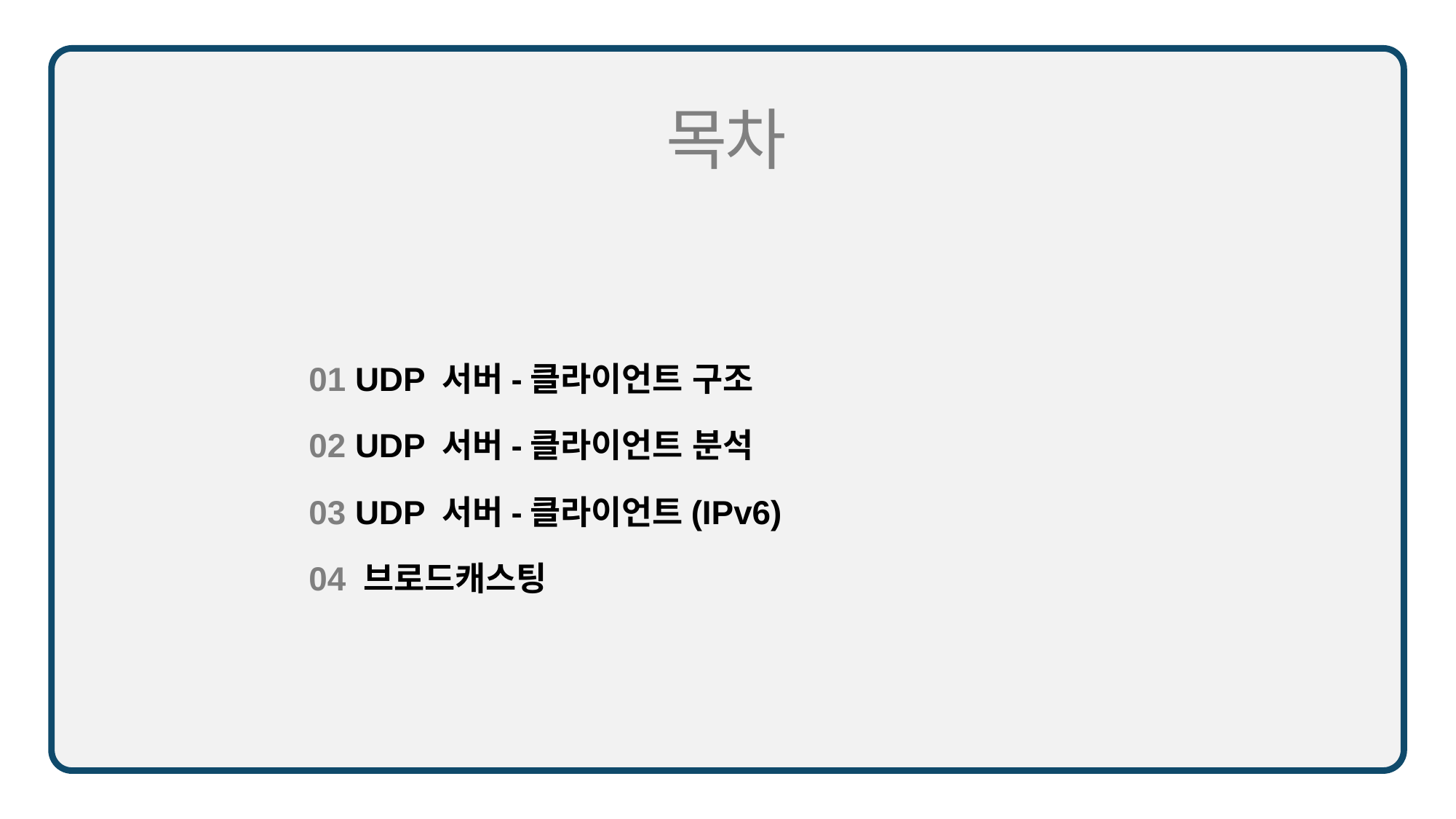

01 UDP 서버-클라이언트 구조
02 UDP 서버-클라이언트 분석
03 UDP 서버-클라이언트(IPv6)
04 브로드캐스팅